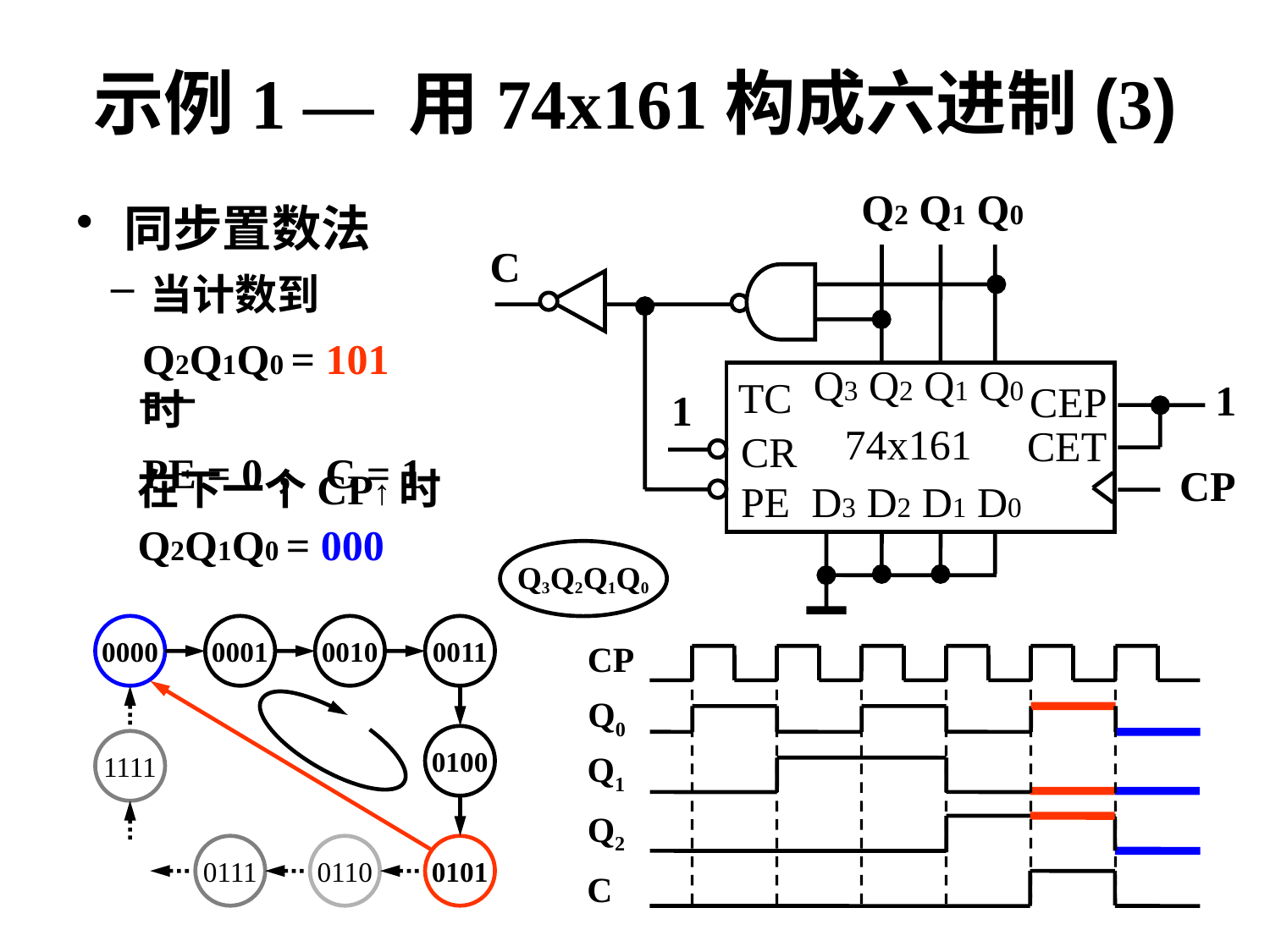

# 示例1 — 用74x161构成六进制(3)
Q2 Q1 Q0

C

Q3 Q2 Q1 Q0

TC
CEP
1
1

74x161
CET
CR

CP
PE
D3 D2 D1 D0

同步置数法
当计数到
Q2Q1Q0 = 101 时
PE = 0，C = 1

在下一个CP↑时
Q2Q1Q0 = 000

Q3Q2Q1Q0
0000
0001
0010
0011
CP

Q0

0100
1111

Q1

Q2

0111
0110
0101

C

2024/10/17
模拟与数字电路 — 计数器 (2)
7